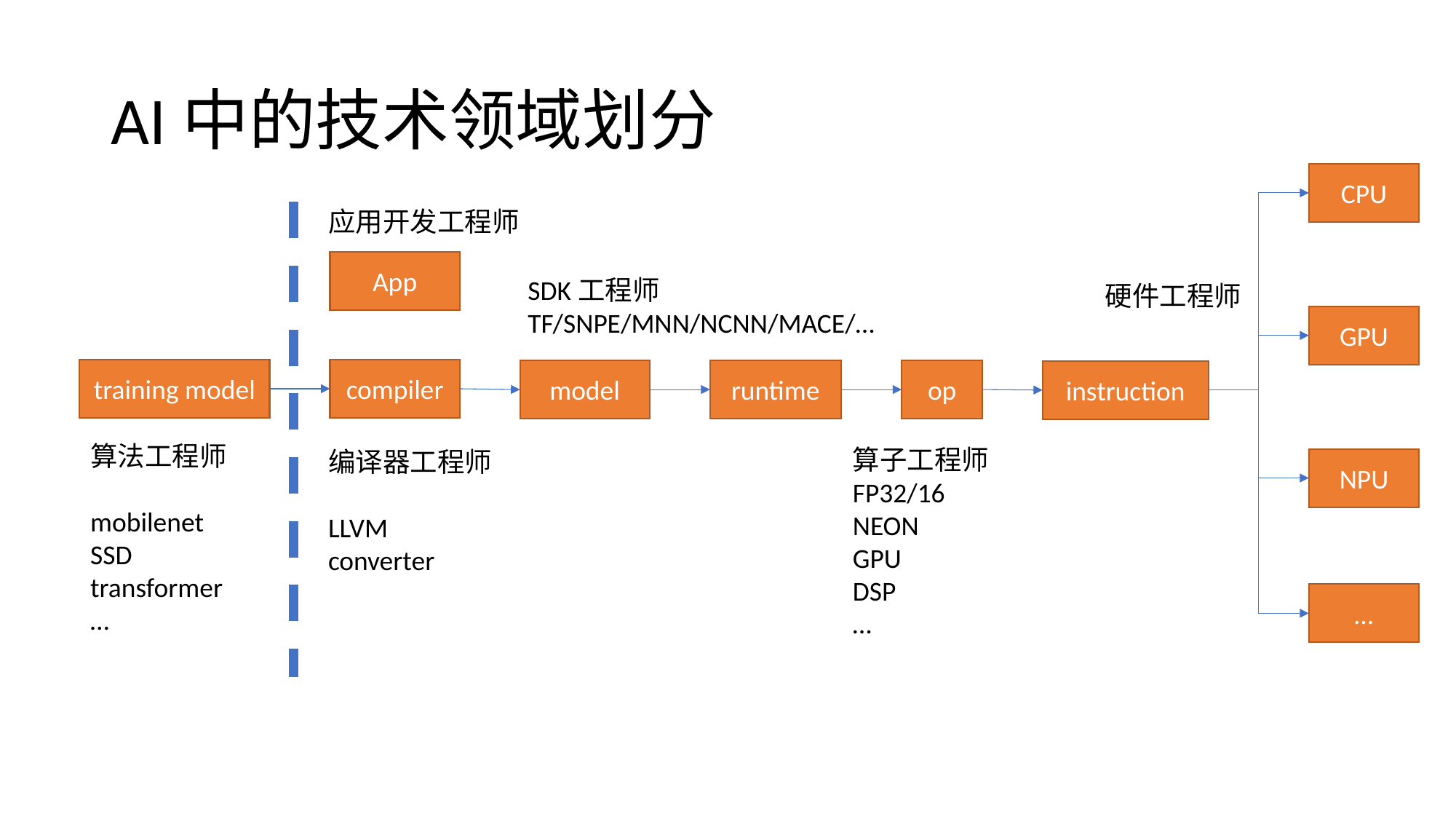

# AI中的技术领域划分
CPU
应用开发工程师
App
SDK工程师 TF/SNPE/MNN/NCNN/MACE/…
硬件工程师
GPU
training model
compiler
model
runtime
op
instruction
算法工程师

mobilenet
SSD
transformer
…
算子工程师
FP32/16
NEON
GPU
DSP
…
编译器工程师

LLVM
converter
NPU
…